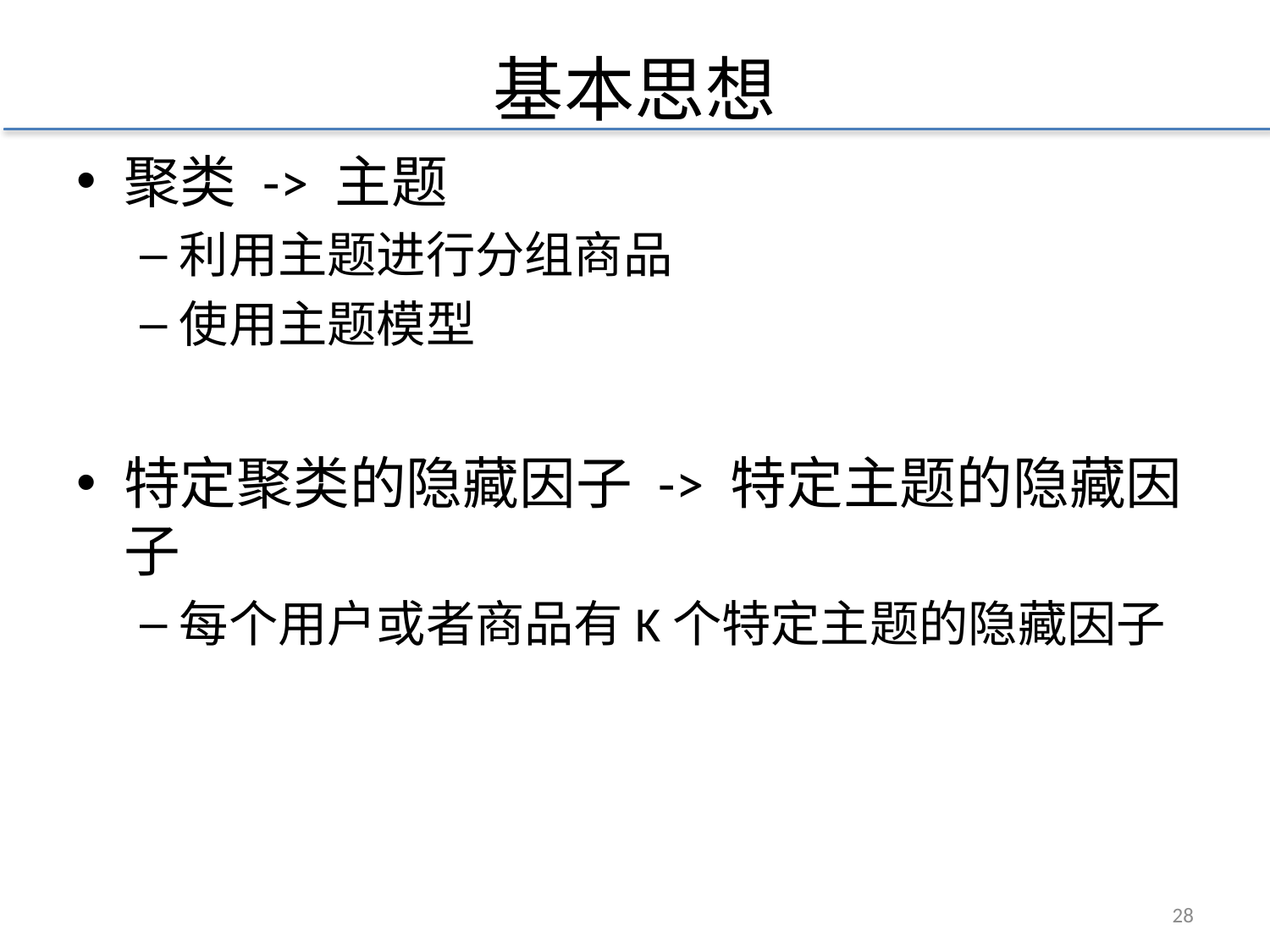

# 基本思想
聚类 -> 主题
利用主题进行分组商品
使用主题模型

特定聚类的隐藏因子 -> 特定主题的隐藏因子
每个用户或者商品有K个特定主题的隐藏因子

28